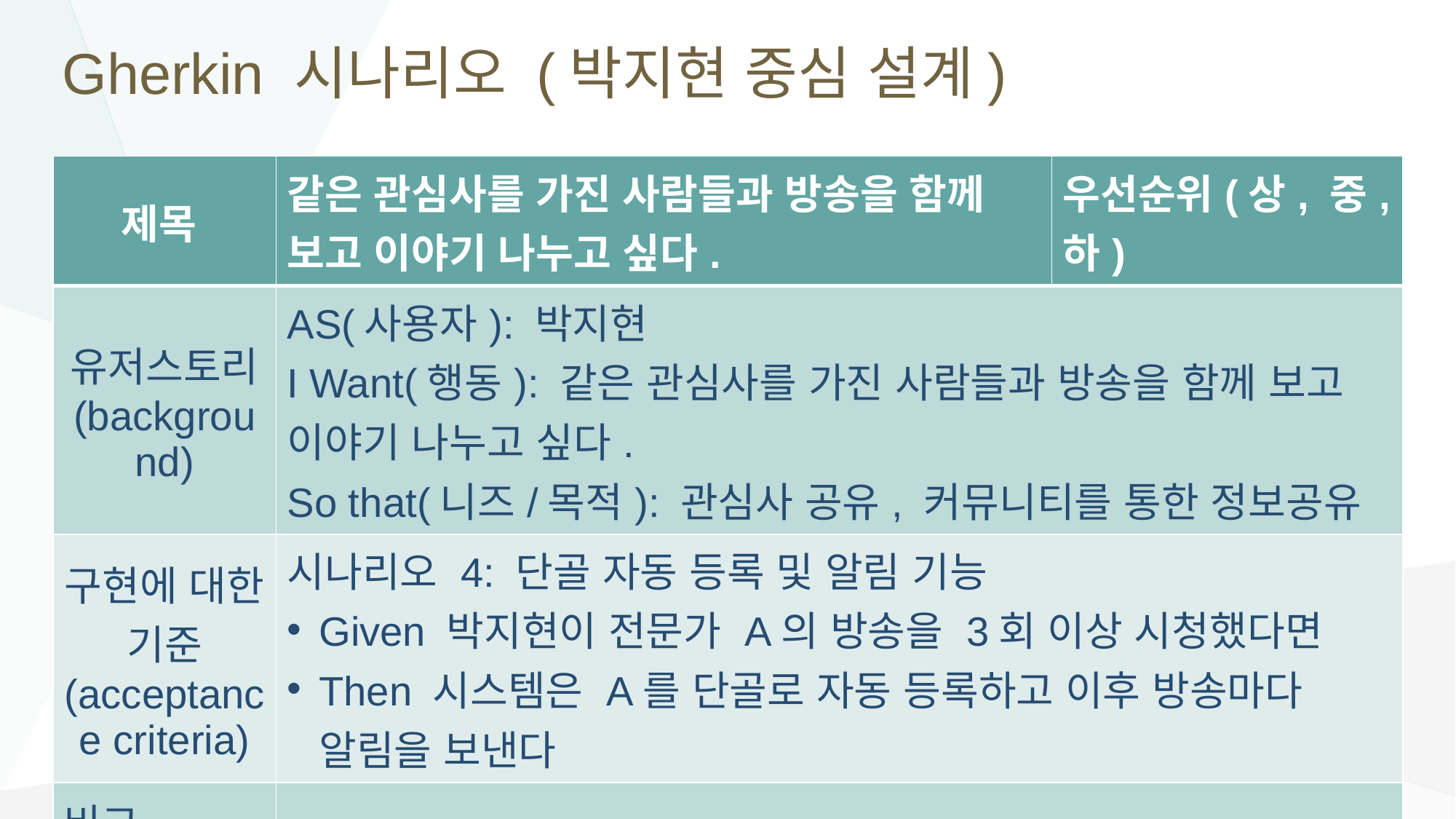

# Gherkin 시나리오 (박지현 중심 설계)
| 제목 | 같은 관심사를 가진 사람들과 방송을 함께 보고 이야기 나누고 싶다. | 우선순위(상, 중, 하) |
| --- | --- | --- |
| 유저스토리 (background) | AS(사용자): 박지현 I Want(행동): 같은 관심사를 가진 사람들과 방송을 함께 보고 이야기 나누고 싶다. So that(니즈/목적): 관심사 공유, 커뮤니티를 통한 정보공유 |  |
| 구현에 대한 기준 (acceptance criteria) | 시나리오 4: 단골 자동 등록 및 알림 기능 Given 박지현이 전문가 A의 방송을 3회 이상 시청했다면 Then 시스템은 A를 단골로 자동 등록하고 이후 방송마다 알림을 보낸다 |  |
| 비고 |  |  |